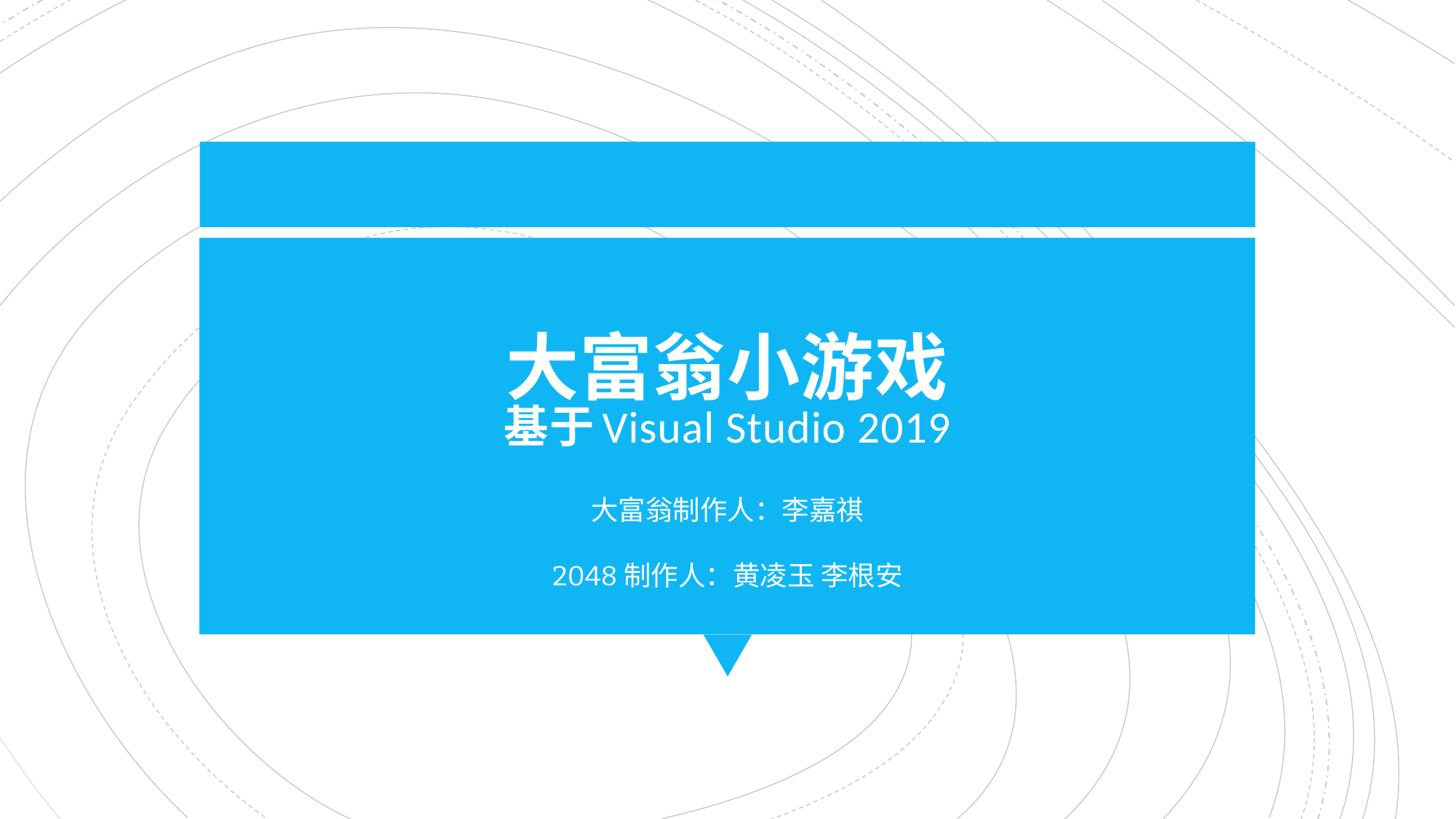

# 大富翁小游戏 基于Visual Studio 2019
大富翁制作人：李嘉祺

2048制作人：黄凌玉 李根安